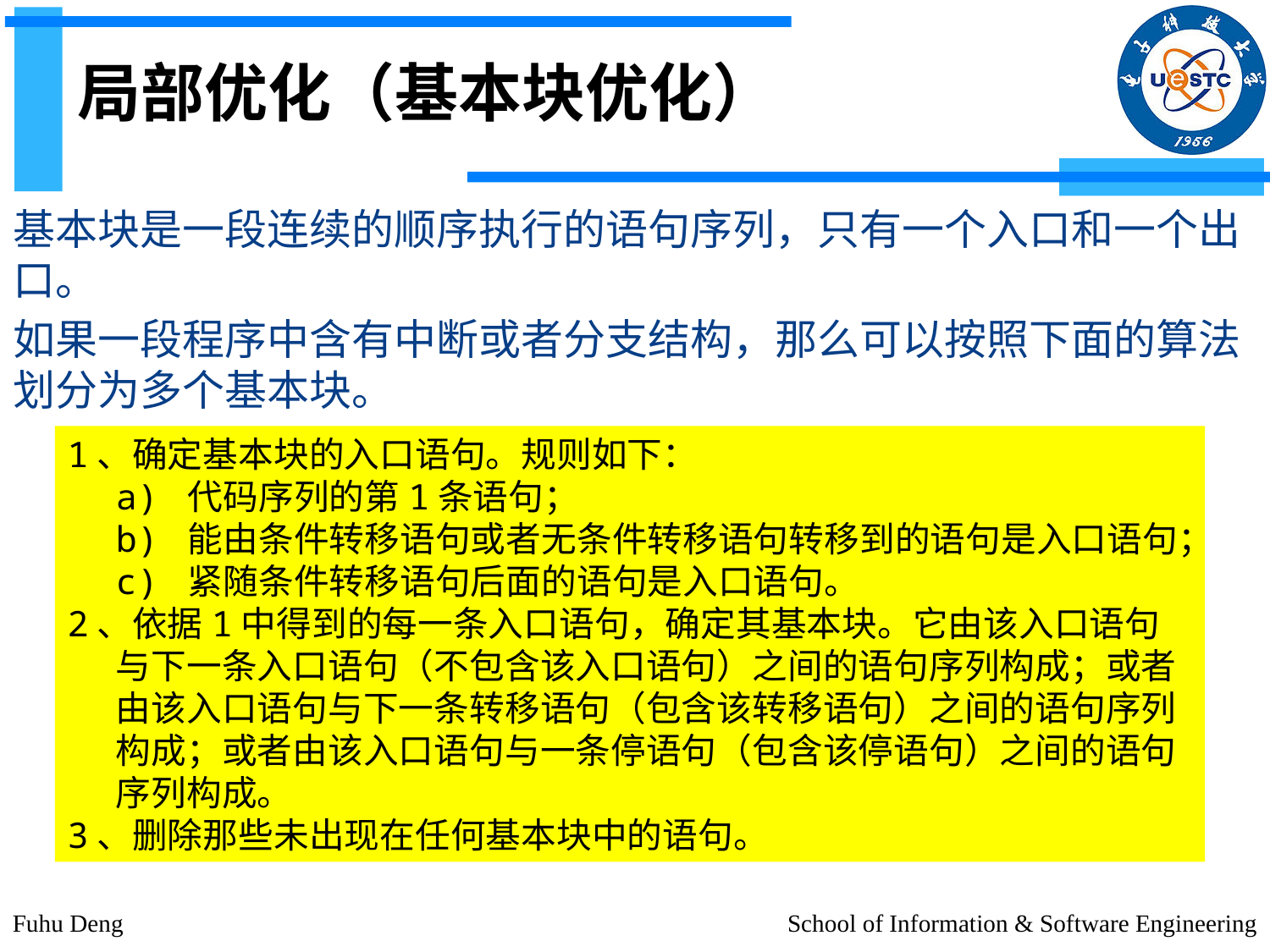

# 局部优化（基本块优化）
基本块是一段连续的顺序执行的语句序列，只有一个入口和一个出口。
如果一段程序中含有中断或者分支结构，那么可以按照下面的算法划分为多个基本块。

1、确定基本块的入口语句。规则如下：
a) 代码序列的第1条语句；
b) 能由条件转移语句或者无条件转移语句转移到的语句是入口语句；
c) 紧随条件转移语句后面的语句是入口语句。
2、依据1中得到的每一条入口语句，确定其基本块。它由该入口语句与下一条入口语句（不包含该入口语句）之间的语句序列构成；或者由该入口语句与下一条转移语句（包含该转移语句）之间的语句序列构成；或者由该入口语句与一条停语句（包含该停语句）之间的语句序列构成。
3、删除那些未出现在任何基本块中的语句。
Fuhu Deng
6
School of Information & Software Engineering